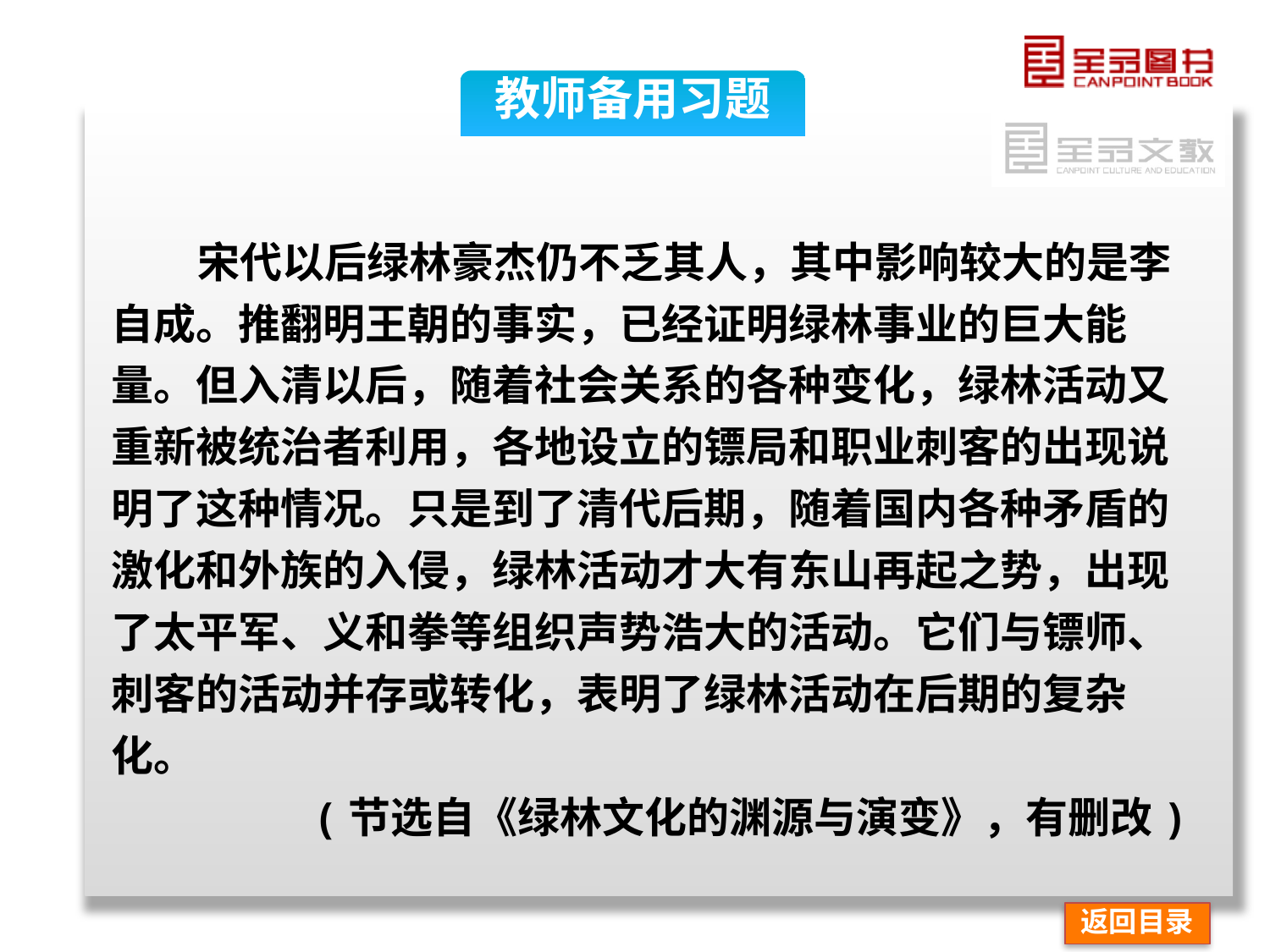

教师备用习题
宋代以后绿林豪杰仍不乏其人，其中影响较大的是李自成。推翻明王朝的事实，已经证明绿林事业的巨大能量。但入清以后，随着社会关系的各种变化，绿林活动又重新被统治者利用，各地设立的镖局和职业刺客的出现说明了这种情况。只是到了清代后期，随着国内各种矛盾的激化和外族的入侵，绿林活动才大有东山再起之势，出现了太平军、义和拳等组织声势浩大的活动。它们与镖师、刺客的活动并存或转化，表明了绿林活动在后期的复杂化。
(节选自《绿林文化的渊源与演变》，有删改)
返回目录